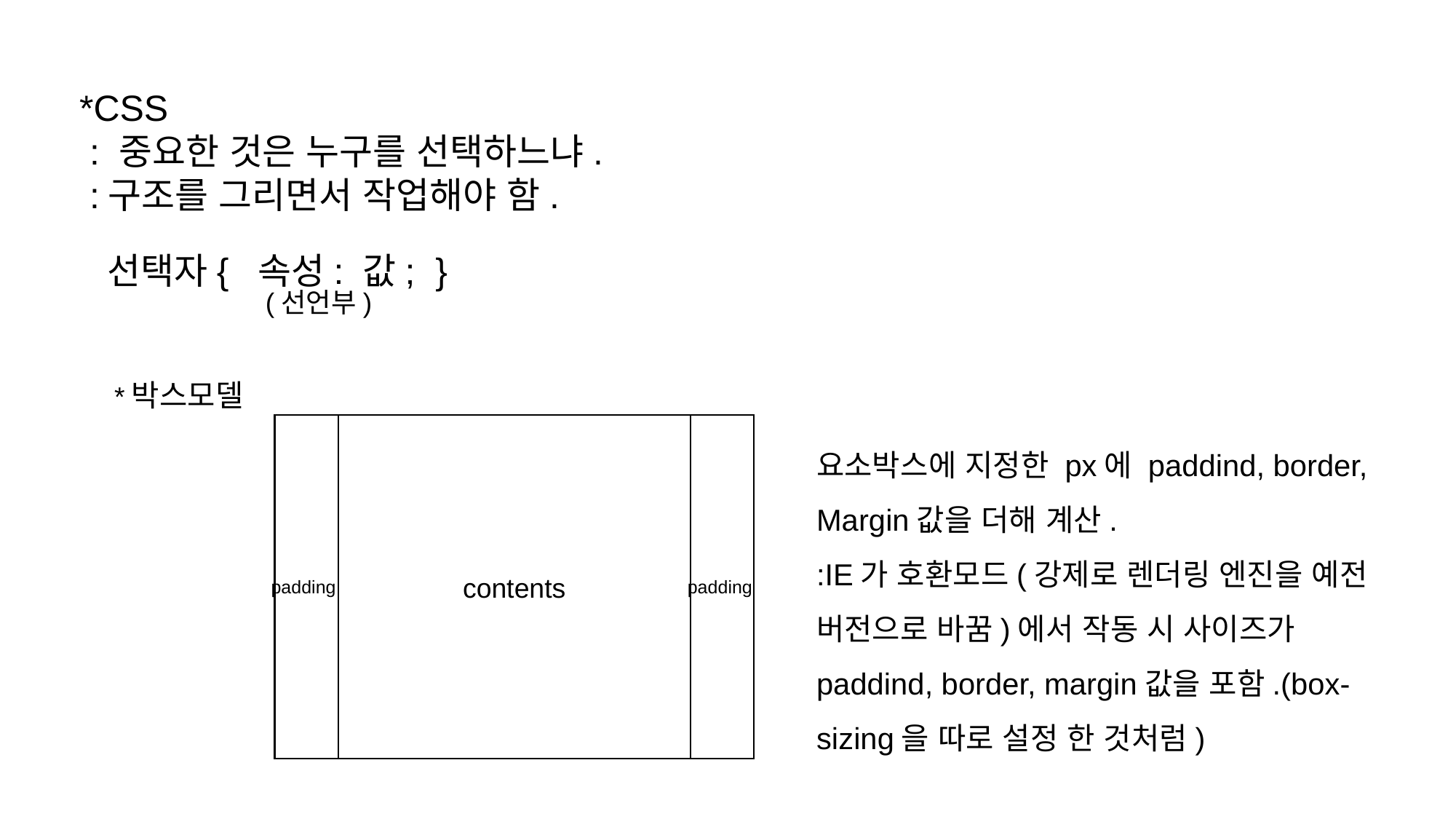

*CSS
 : 중요한 것은 누구를 선택하느냐.
 :구조를 그리면서 작업해야 함.
선택자{  속성: 값;  }
(선언부)
*박스모델
contents

요소박스에 지정한 px에 paddind, border,
Margin값을 더해 계산.
:IE가 호환모드(강제로 렌더링 엔진을 예전 버전으로 바꿈)에서 작동 시 사이즈가 paddind, border, margin값을 포함.(box-sizing을 따로 설정 한 것처럼)
padding
padding